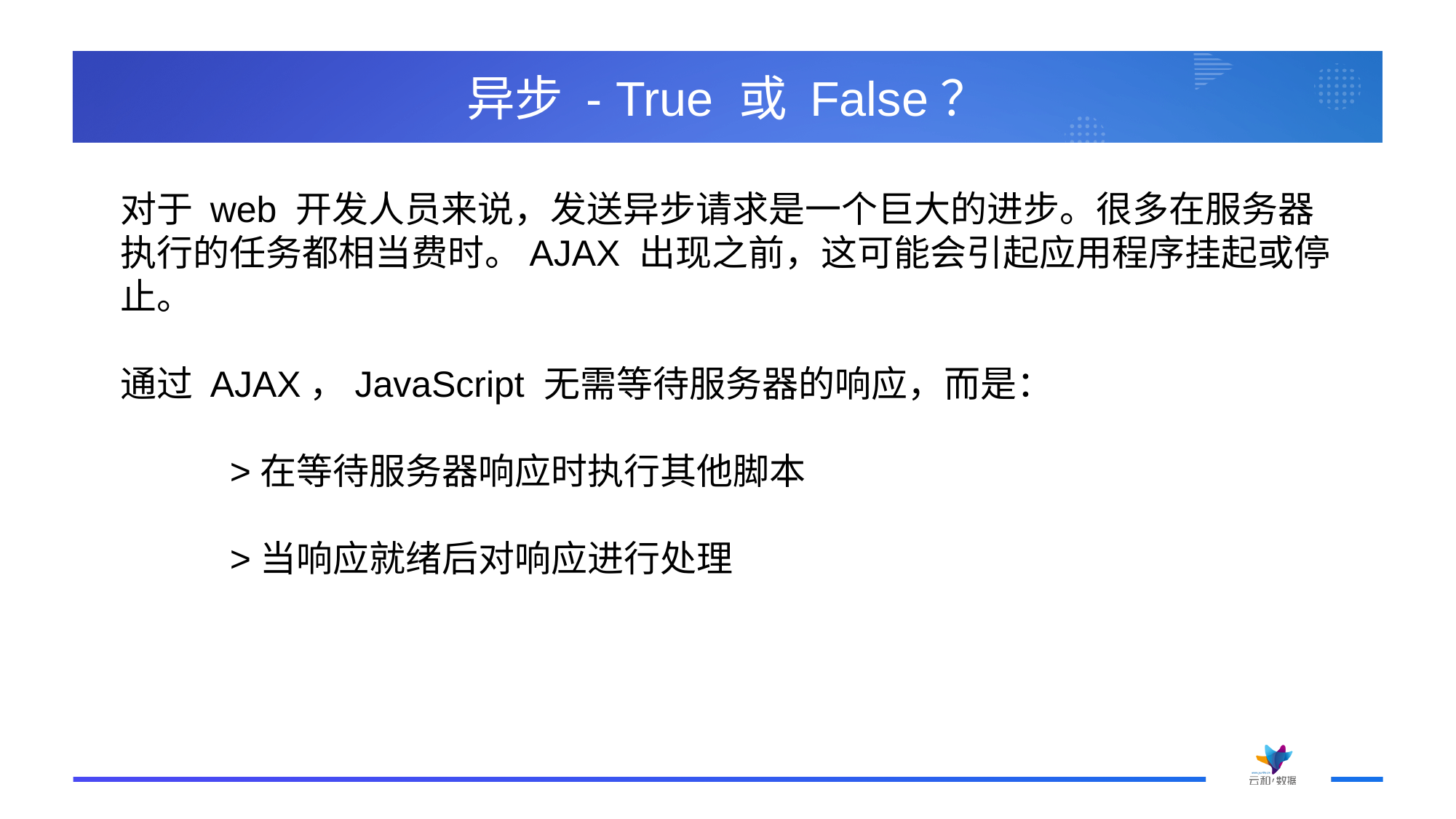

# 异步 - True 或 False？

对于 web 开发人员来说，发送异步请求是一个巨大的进步。很多在服务器执行的任务都相当费时。AJAX 出现之前，这可能会引起应用程序挂起或停止。

通过 AJAX，JavaScript 无需等待服务器的响应，而是：

	>在等待服务器响应时执行其他脚本

	>当响应就绪后对响应进行处理